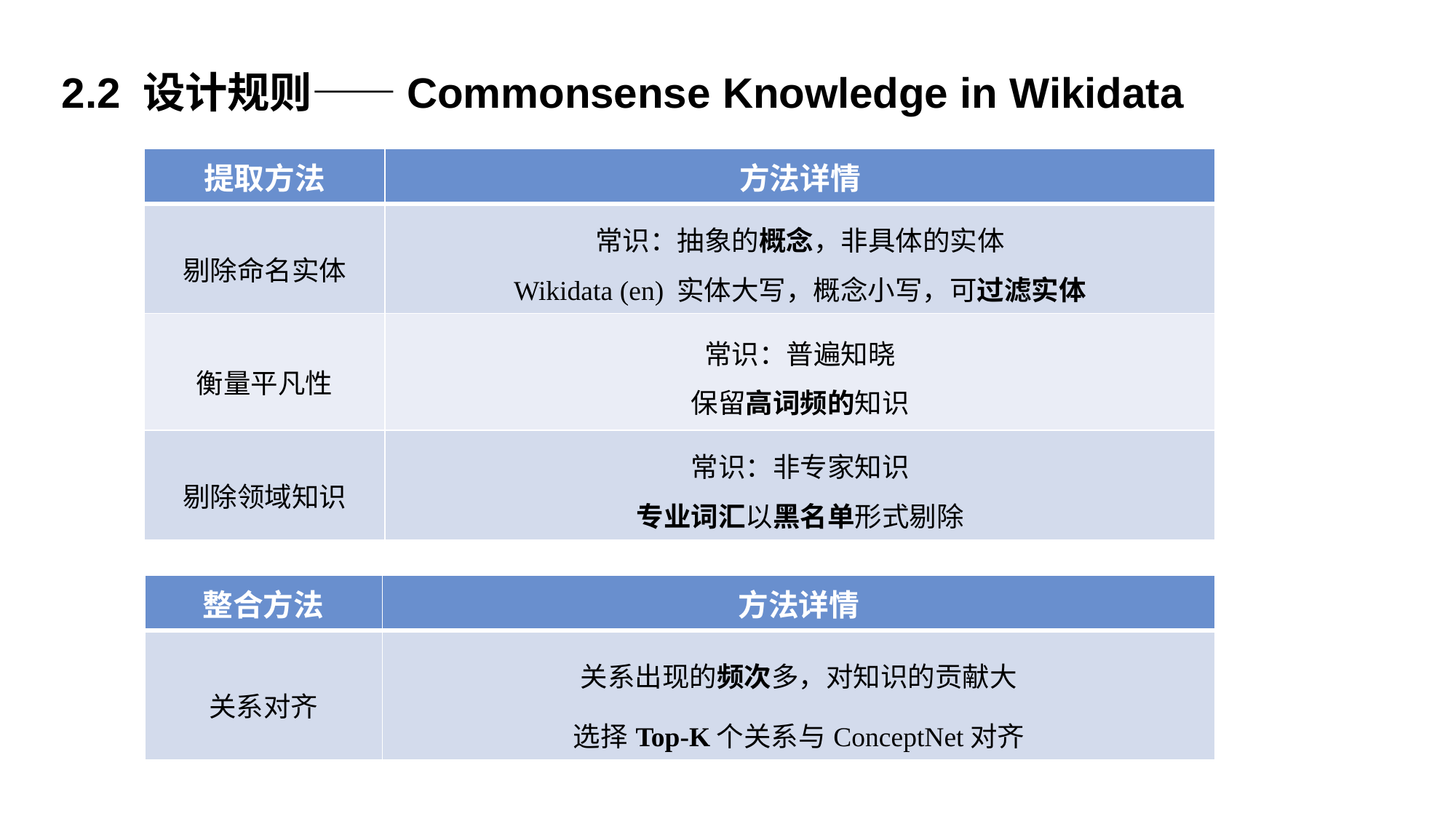

# 2.2 设计规则——Commonsense Knowledge in Wikidata
| 提取方法 | 方法详情 |
| --- | --- |
| 剔除命名实体 | 常识：抽象的概念，非具体的实体 Wikidata (en) 实体大写，概念小写，可过滤实体 |
| 衡量平凡性 | 常识：普遍知晓 保留高词频的知识 |
| 剔除领域知识 | 常识：非专家知识 专业词汇以黑名单形式剔除 |
| 整合方法 | 方法详情 |
| --- | --- |
| 关系对齐 | 关系出现的频次多，对知识的贡献大 选择Top-K个关系与ConceptNet对齐 |